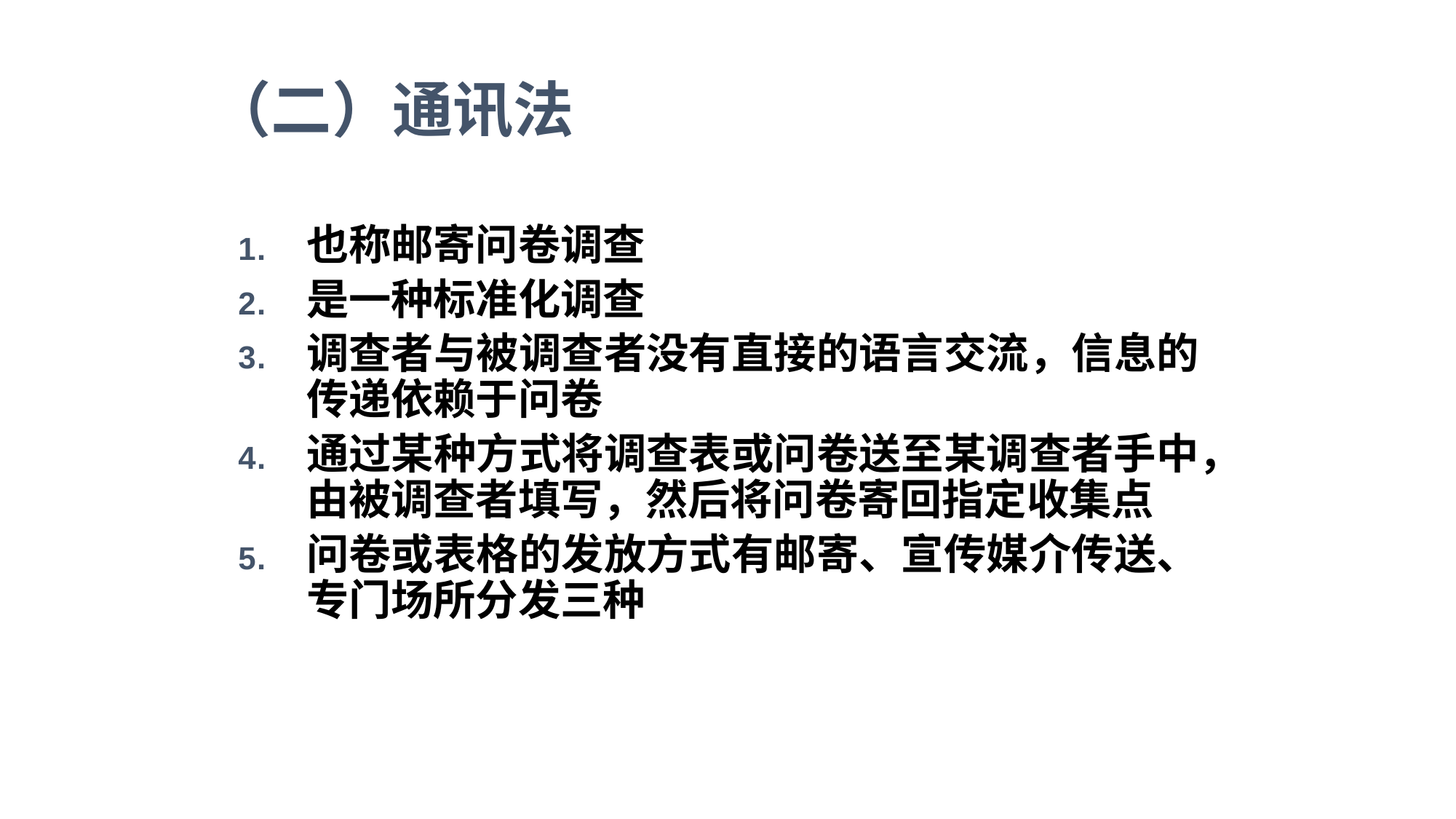

（二）通讯法
也称邮寄问卷调查
是一种标准化调查
调查者与被调查者没有直接的语言交流，信息的传递依赖于问卷
通过某种方式将调查表或问卷送至某调查者手中，由被调查者填写，然后将问卷寄回指定收集点
问卷或表格的发放方式有邮寄、宣传媒介传送、专门场所分发三种